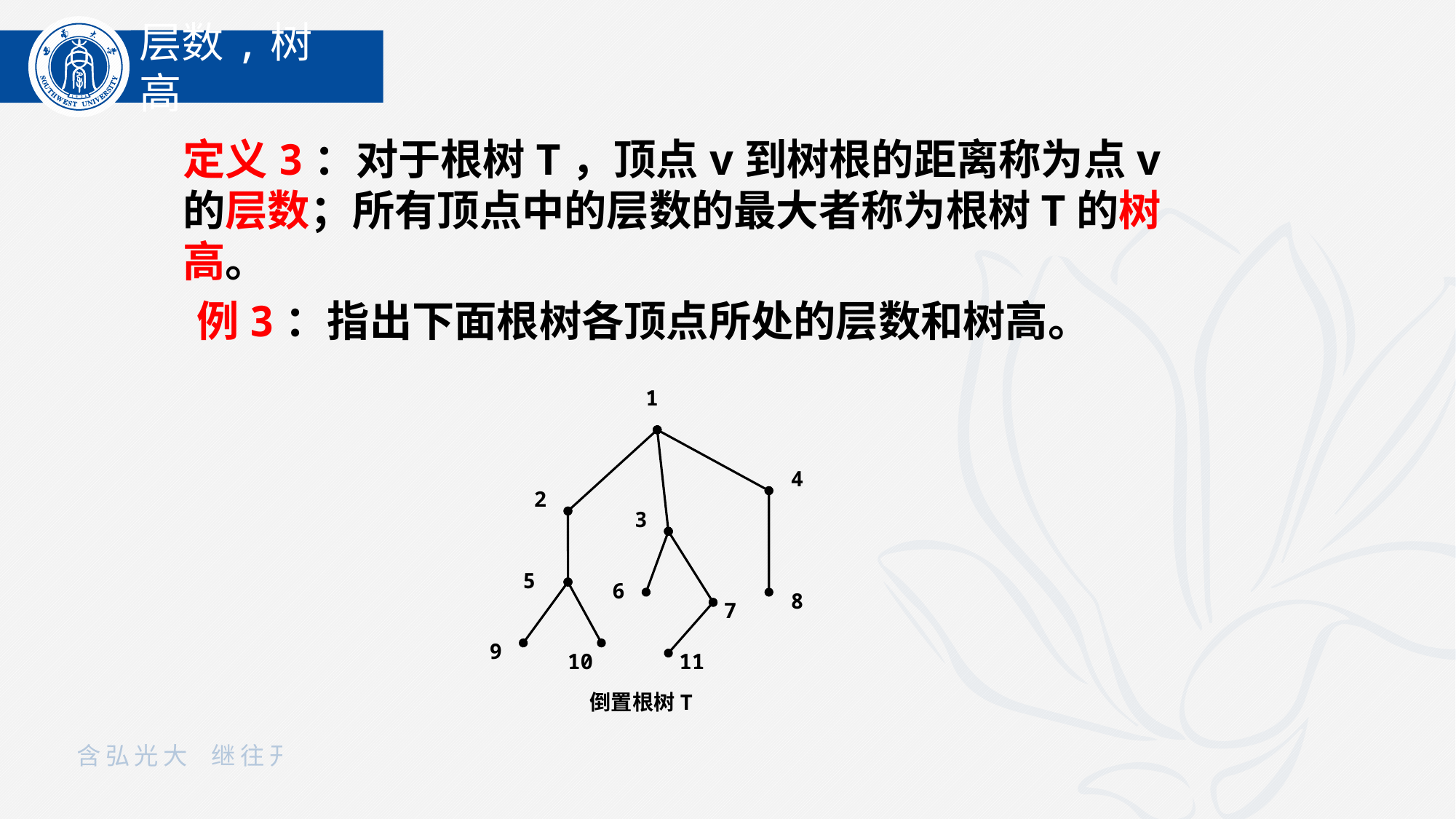

层数,树高
定义3：对于根树T，顶点v到树根的距离称为点v的层数；所有顶点中的层数的最大者称为根树T的树高。
例3：指出下面根树各顶点所处的层数和树高。
1

4
2

3

5
6

8
7

9
10
11
倒置根树T